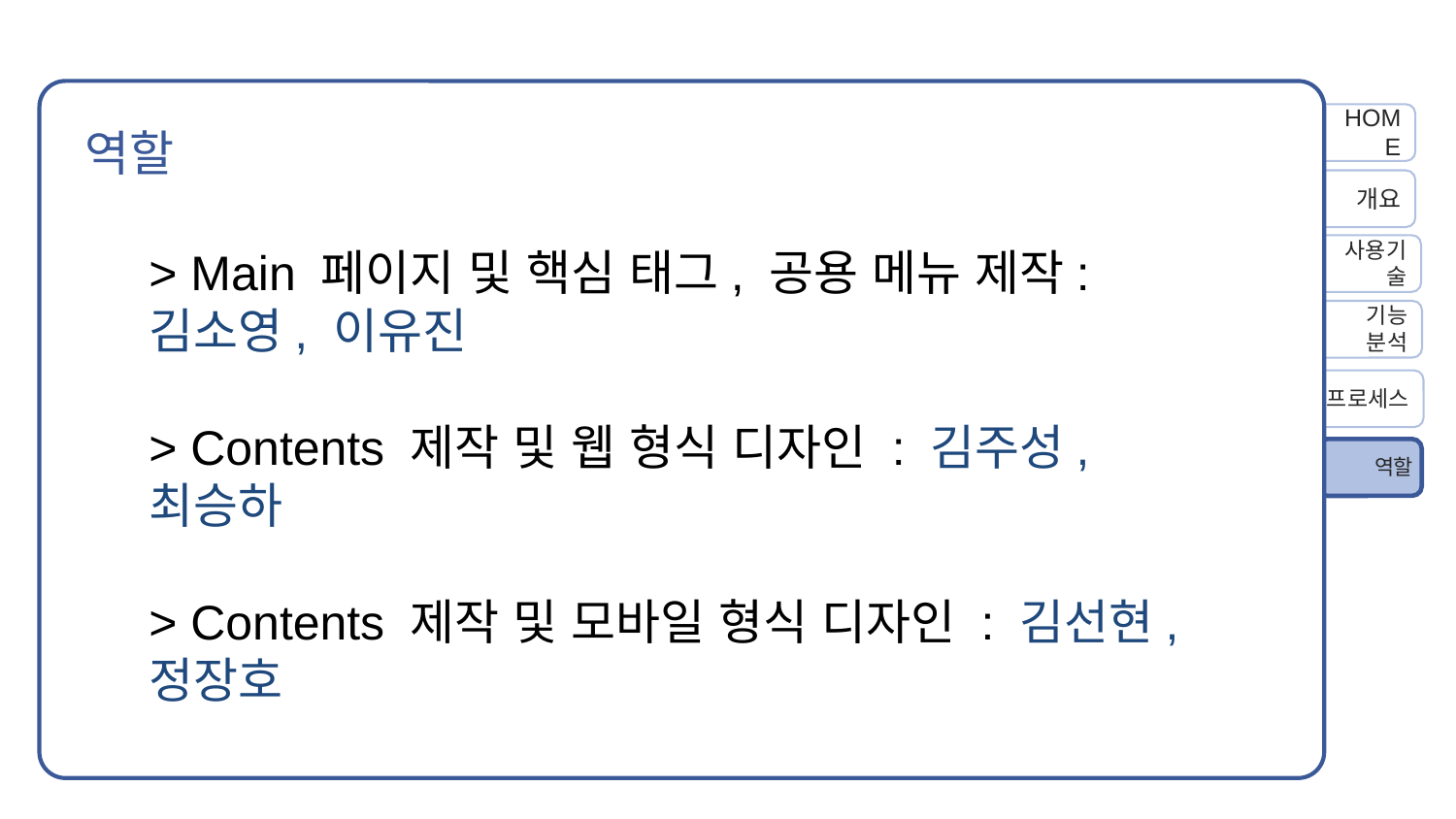

HOME
역할
개요
> Main 페이지 및 핵심 태그, 공용 메뉴 제작: 김소영, 이유진
> Contents 제작 및 웹 형식 디자인 : 김주성, 최승하
> Contents 제작 및 모바일 형식 디자인 : 김선현, 정장호

사용기술
기능 분석
프로세스
역할